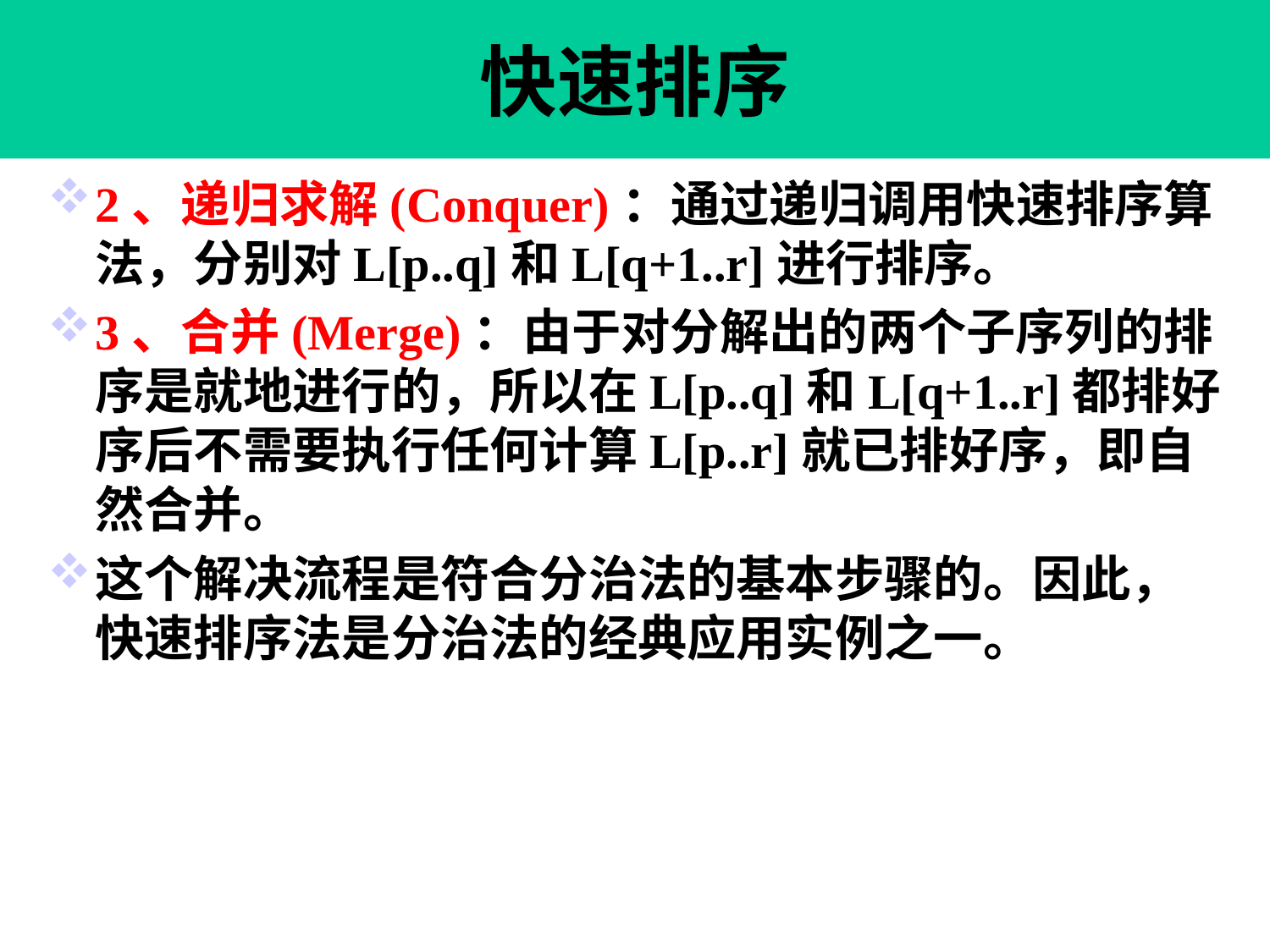

快速排序
2、递归求解(Conquer)：通过递归调用快速排序算法，分别对L[p..q]和L[q+1..r]进行排序。
3、合并(Merge)：由于对分解出的两个子序列的排序是就地进行的，所以在L[p..q]和L[q+1..r]都排好序后不需要执行任何计算L[p..r]就已排好序，即自然合并。
这个解决流程是符合分治法的基本步骤的。因此，快速排序法是分治法的经典应用实例之一。